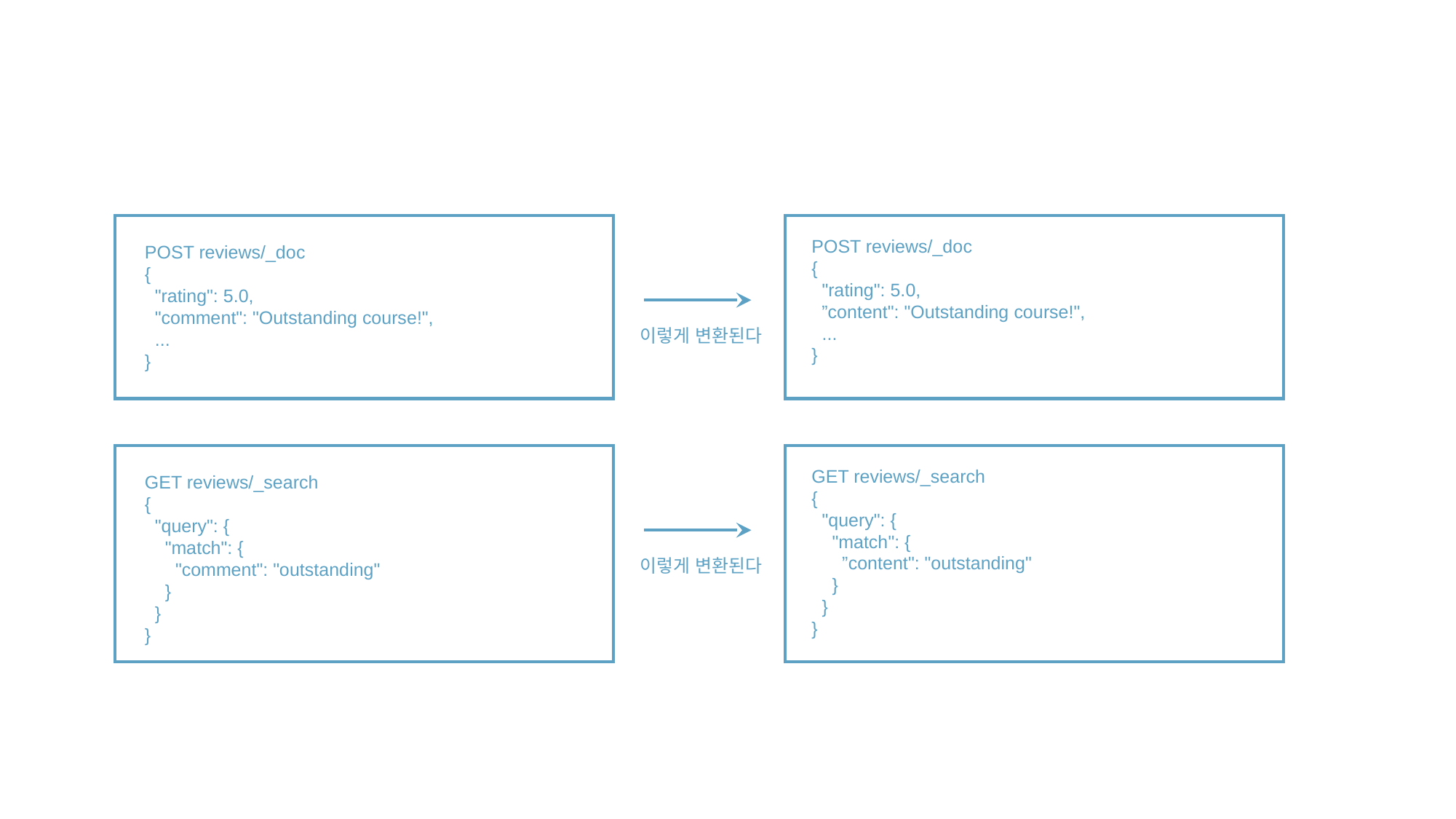

POST reviews/_doc
{
  "rating": 5.0,
  "comment": "Outstanding course!",
  ...
}

POST reviews/_doc
{
  "rating": 5.0,
  ”content": "Outstanding course!",
  ...
}
이렇게 변환된다

GET reviews/_search
{
  "query": {
    "match": {
      "comment": "outstanding"
    }
  }
}

GET reviews/_search
{
  "query": {
    "match": {
      ”content": "outstanding"
    }
  }
}
이렇게 변환된다